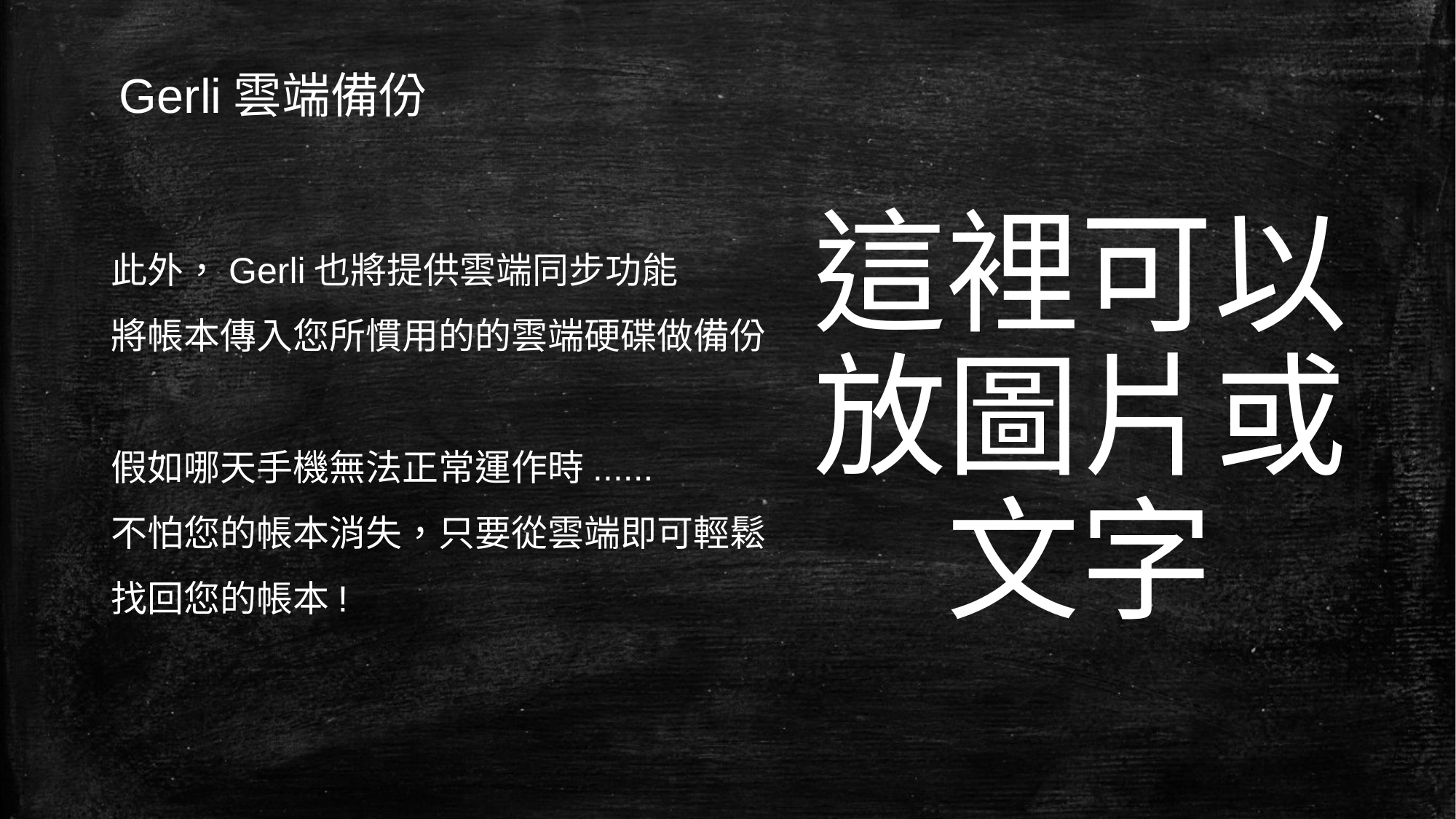

Gerli雲端備份
這裡可以放圖片或文字
此外，Gerli也將提供雲端同步功能
將帳本傳入您所慣用的的雲端硬碟做備份

假如哪天手機無法正常運作時......
不怕您的帳本消失，只要從雲端即可輕鬆找回您的帳本!